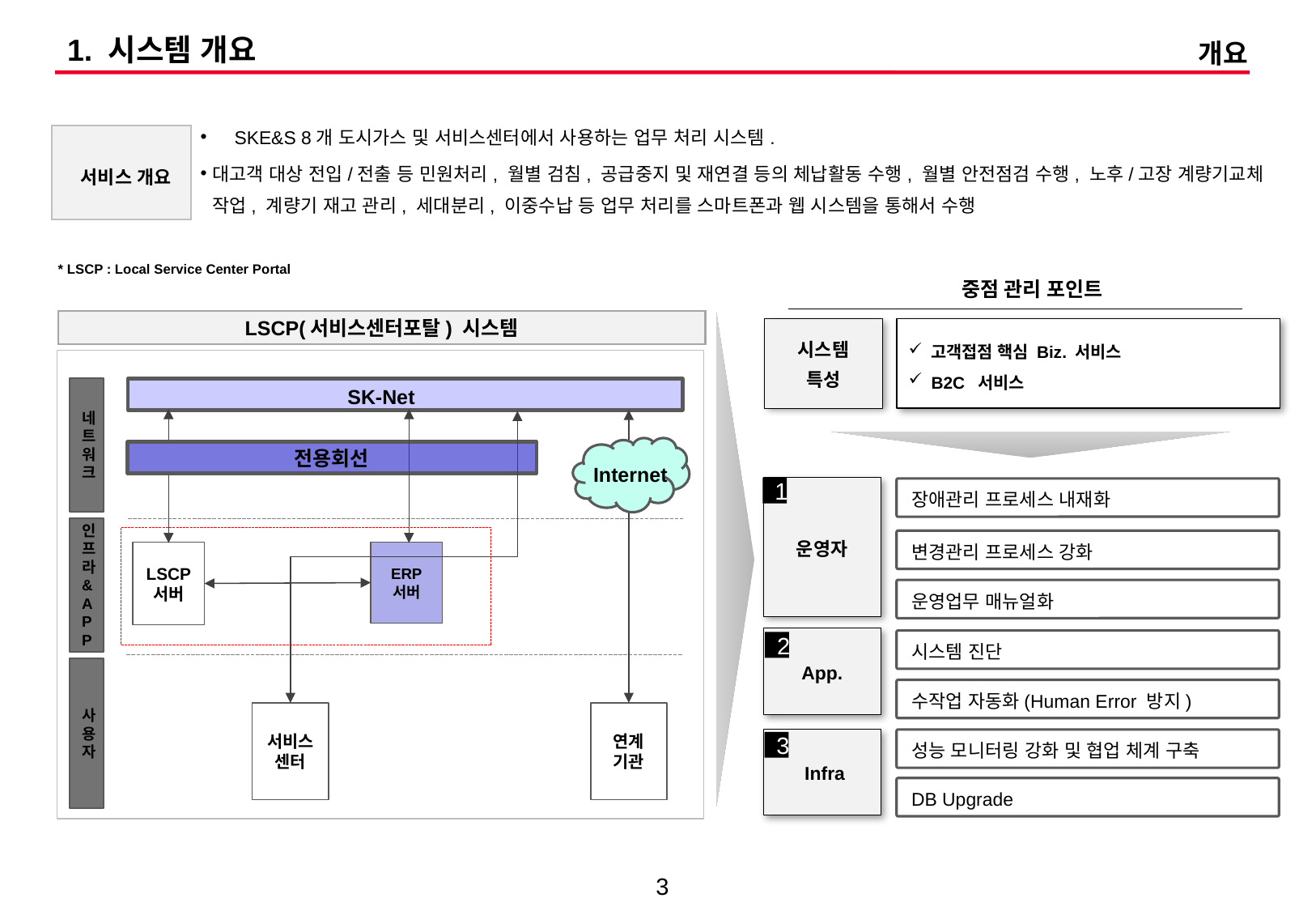

# 1. 시스템 개요
개요
 SKE&S 8개 도시가스 및 서비스센터에서 사용하는 업무 처리 시스템.
대고객 대상 전입/전출 등 민원처리, 월별 검침, 공급중지 및 재연결 등의 체납활동 수행, 월별 안전점검 수행, 노후/고장 계량기교체 작업, 계량기 재고 관리, 세대분리, 이중수납 등 업무 처리를 스마트폰과 웹 시스템을 통해서 수행
 서비스 개요
* LSCP : Local Service Center Portal
중점 관리 포인트
LSCP(서비스센터포탈) 시스템
시스템
특성
고객접점 핵심 Biz. 서비스
B2C  서비스

네
트
워
크
SK-Net

Internet
전용회선

운영자
1
장애관리 프로세스 내재화
인프라&APP

변경관리 프로세스 강화

LSCP
서버
ERP
서버
운영업무 매뉴얼화
App.
시스템 진단
2
사용자
수작업 자동화(Human Error 방지)
서비스
센터
연계
기관
 Infra
성능 모니터링 강화 및 협업 체계 구축
3
DB Upgrade